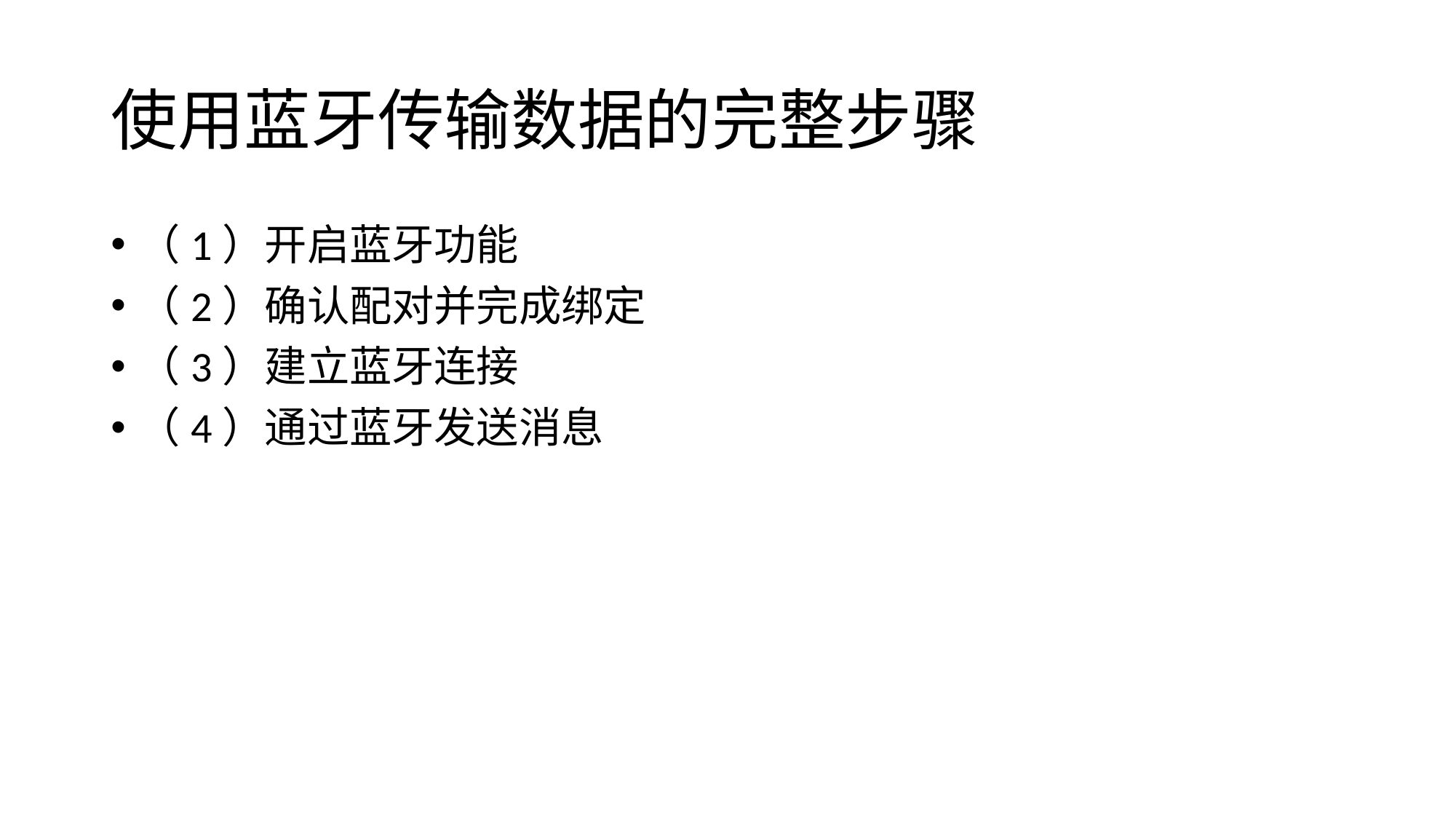

# 使用蓝牙传输数据的完整步骤
（1）开启蓝牙功能
（2）确认配对并完成绑定
（3）建立蓝牙连接
（4）通过蓝牙发送消息